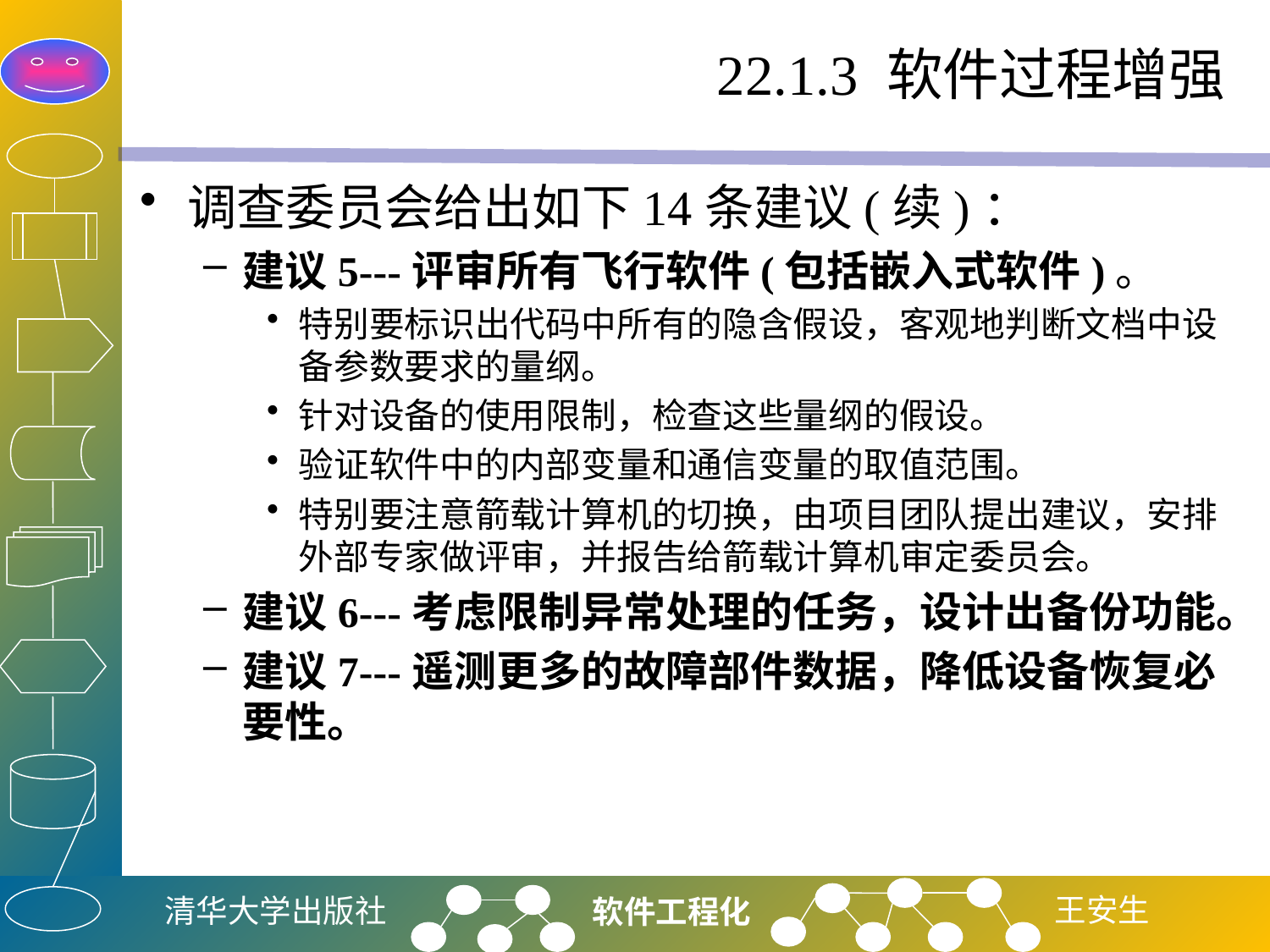

# 22.1.3 软件过程增强
调查委员会给出如下14条建议(续)：
建议5---评审所有飞行软件(包括嵌入式软件)。
特别要标识出代码中所有的隐含假设，客观地判断文档中设备参数要求的量纲。
针对设备的使用限制，检查这些量纲的假设。
验证软件中的内部变量和通信变量的取值范围。
特别要注意箭载计算机的切换，由项目团队提出建议，安排外部专家做评审，并报告给箭载计算机审定委员会。
建议6---考虑限制异常处理的任务，设计出备份功能。
建议7---遥测更多的故障部件数据，降低设备恢复必要性。